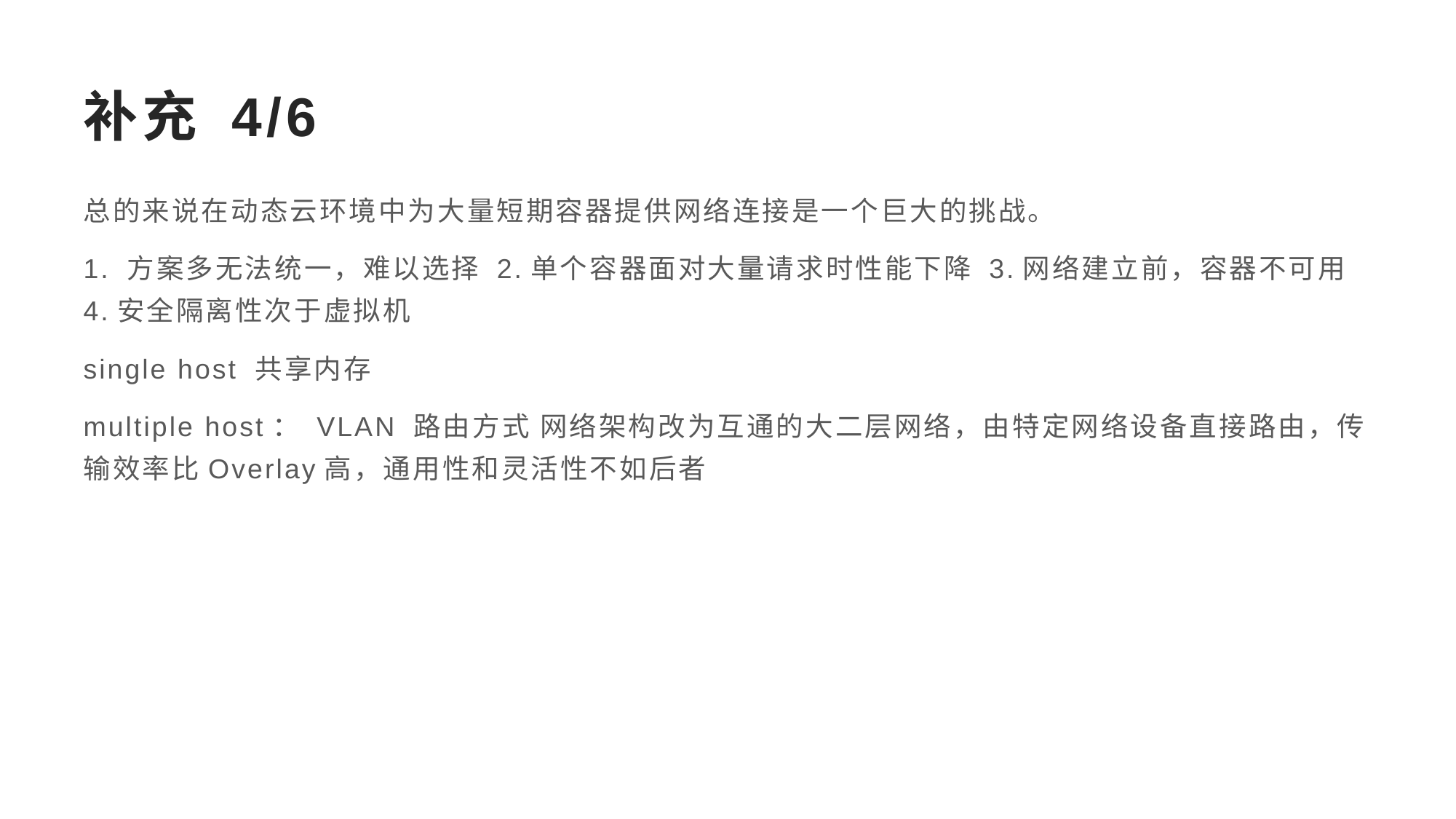

# 补充 4/6
总的来说在动态云环境中为大量短期容器提供网络连接是一个巨大的挑战。
1. 方案多无法统一，难以选择 2.单个容器面对大量请求时性能下降 3.网络建立前，容器不可用 4.安全隔离性次于虚拟机
single host 共享内存
multiple host： VLAN 路由方式 网络架构改为互通的大二层网络，由特定网络设备直接路由，传输效率比Overlay高，通用性和灵活性不如后者